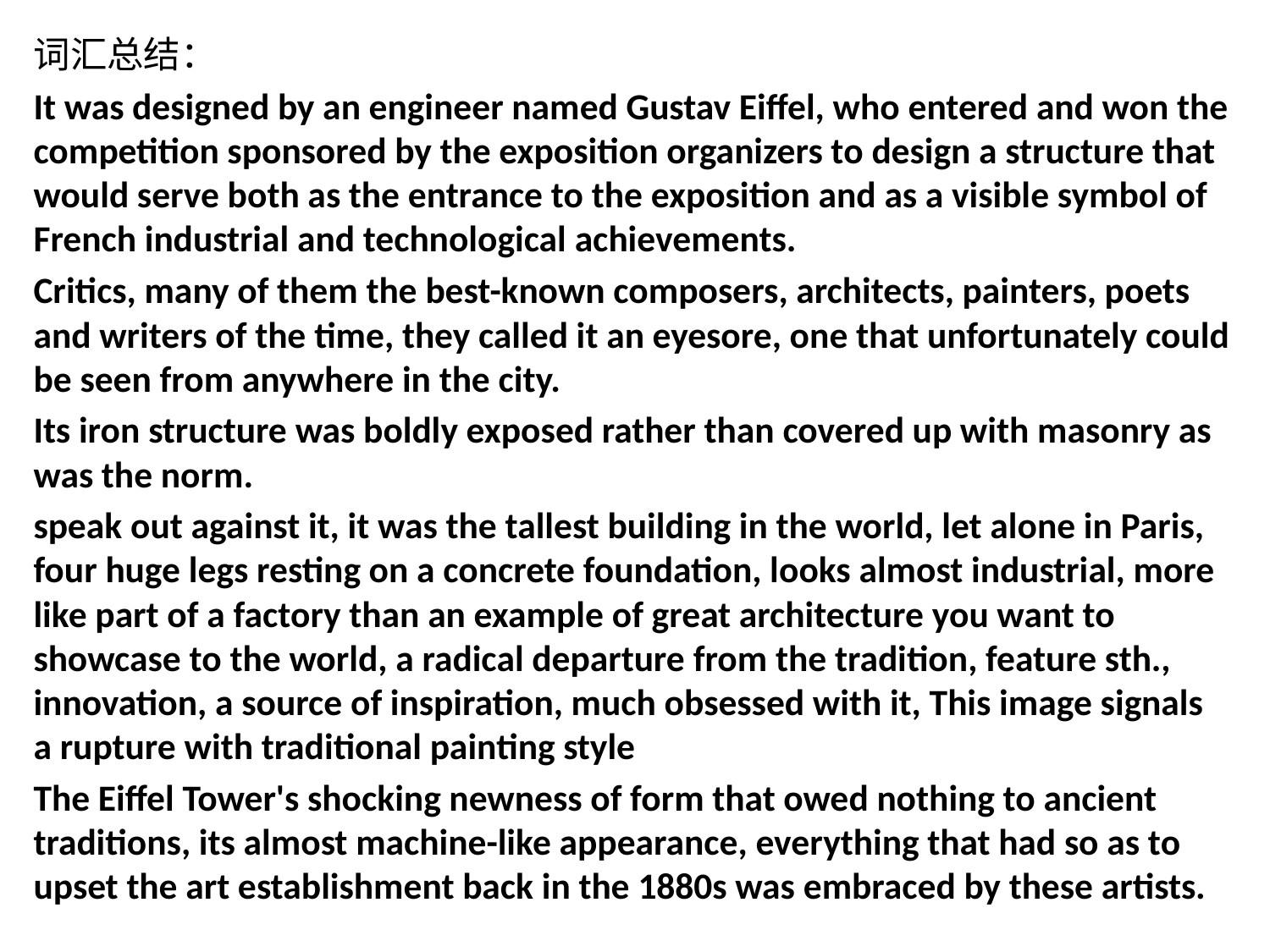

词汇总结：
It was designed by an engineer named Gustav Eiffel, who entered and won the competition sponsored by the exposition organizers to design a structure that would serve both as the entrance to the exposition and as a visible symbol of French industrial and technological achievements.
Critics, many of them the best-known composers, architects, painters, poets and writers of the time, they called it an eyesore, one that unfortunately could be seen from anywhere in the city.
Its iron structure was boldly exposed rather than covered up with masonry as was the norm.
speak out against it, it was the tallest building in the world, let alone in Paris, four huge legs resting on a concrete foundation, looks almost industrial, more like part of a factory than an example of great architecture you want to showcase to the world, a radical departure from the tradition, feature sth., innovation, a source of inspiration, much obsessed with it, This image signals a rupture with traditional painting style
The Eiffel Tower's shocking newness of form that owed nothing to ancient traditions, its almost machine-like appearance, everything that had so as to upset the art establishment back in the 1880s was embraced by these artists.